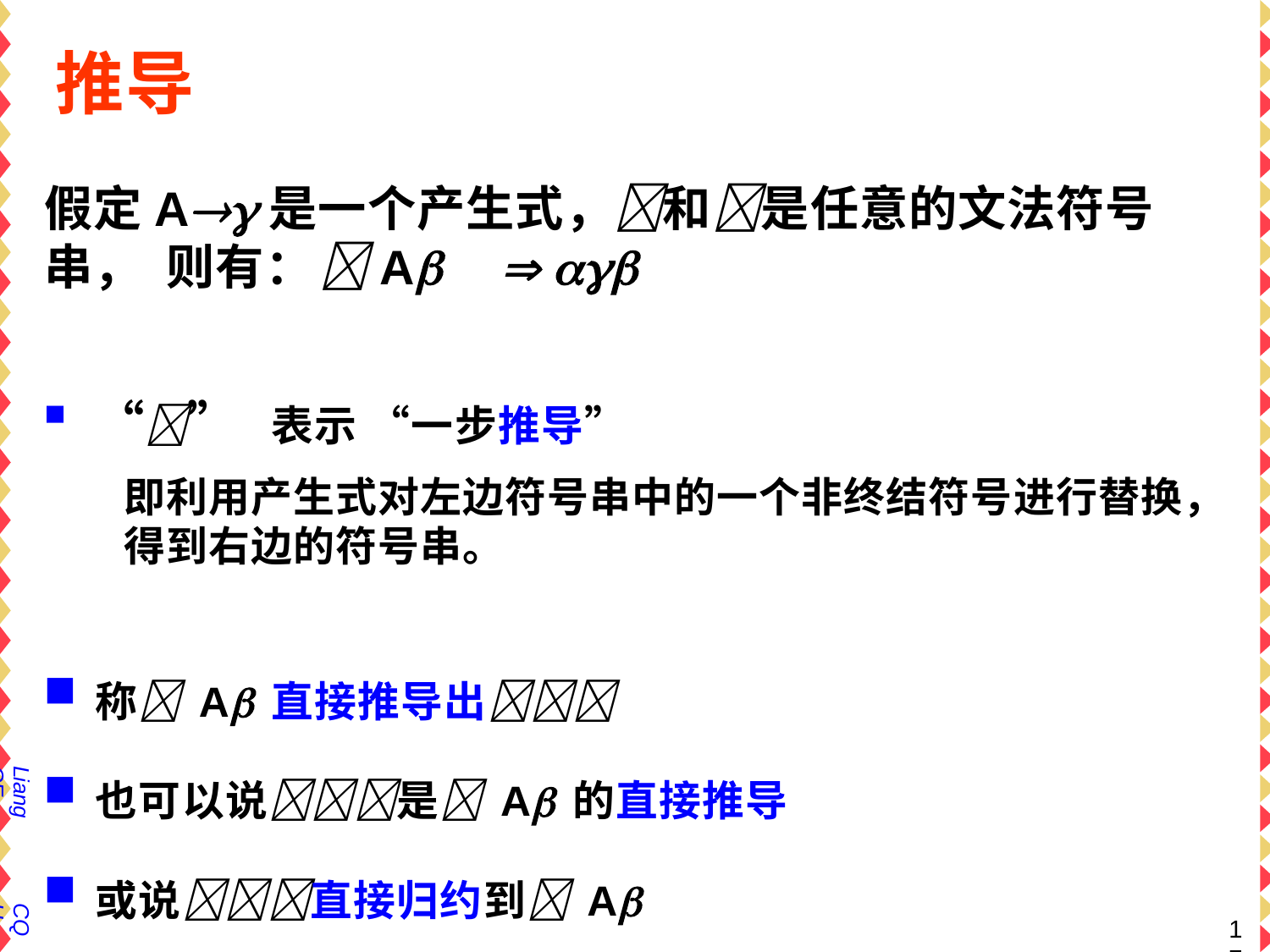

# 推导
假定A→γ是一个产生式，α和β是任意的文法符号串，  则有：	αAβ	⇒	αγβ

“⇒”	表示 “一步推导”
即利用产生式对左边符号串中的一个非终结符号进行替换， 得到右边的符号串。

称αAβ直接推导出αγβ
也可以说αγβ是αAβ的直接推导
或说αγβ直接归约到αAβ
Liang GE
CQU
17